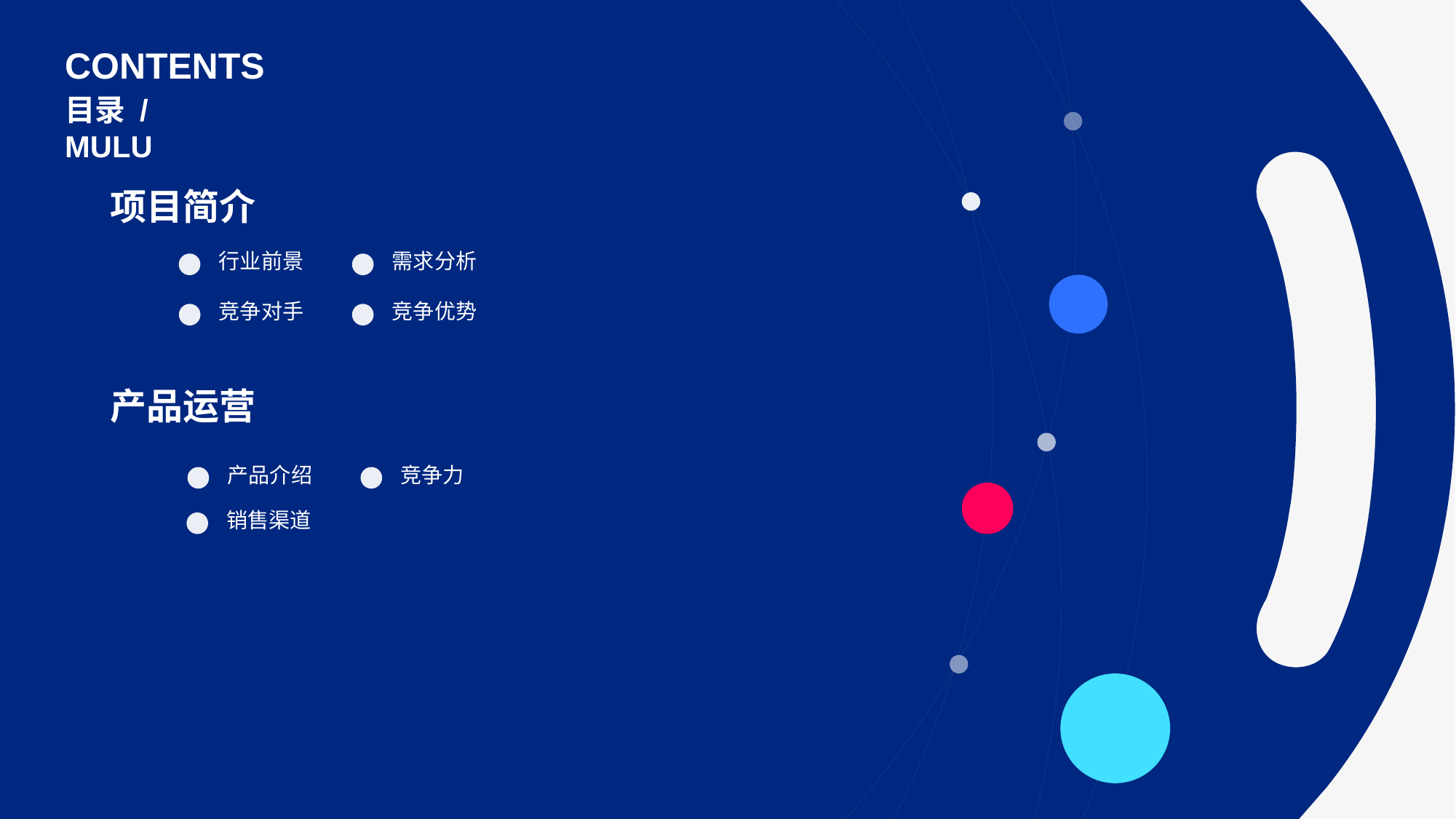

CONTENTS
目录 / MULU

项目简介
行业前景

需求分析

竞争对手

竞争优势

产品运营
产品介绍

竞争力

销售渠道